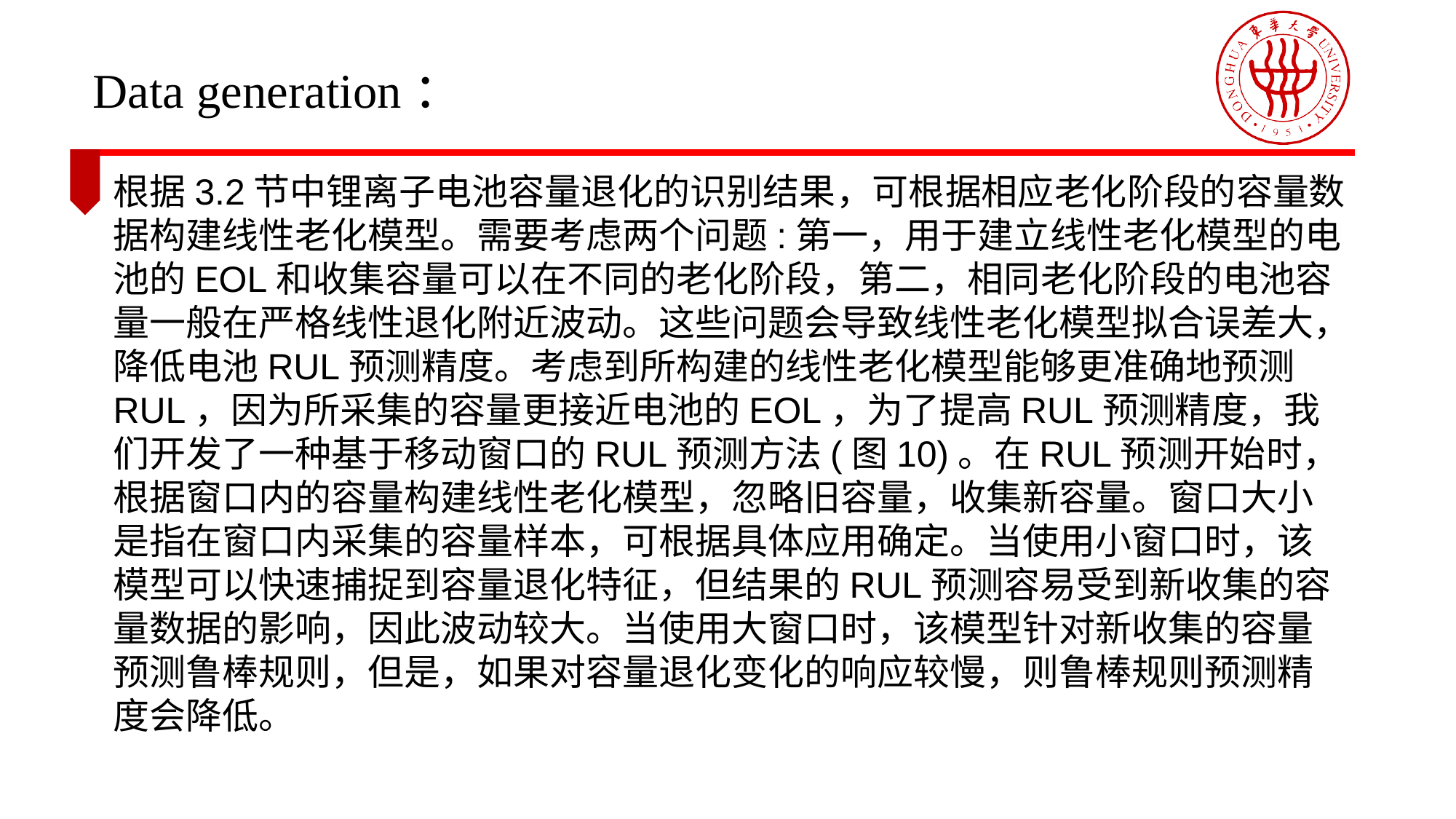

Data generation：
根据3.2节中锂离子电池容量退化的识别结果，可根据相应老化阶段的容量数据构建线性老化模型。需要考虑两个问题:第一，用于建立线性老化模型的电池的EOL和收集容量可以在不同的老化阶段，第二，相同老化阶段的电池容量一般在严格线性退化附近波动。这些问题会导致线性老化模型拟合误差大，降低电池RUL预测精度。考虑到所构建的线性老化模型能够更准确地预测RUL，因为所采集的容量更接近电池的EOL，为了提高RUL预测精度，我们开发了一种基于移动窗口的RUL预测方法(图10)。在RUL预测开始时，根据窗口内的容量构建线性老化模型，忽略旧容量，收集新容量。窗口大小是指在窗口内采集的容量样本，可根据具体应用确定。当使用小窗口时，该模型可以快速捕捉到容量退化特征，但结果的RUL预测容易受到新收集的容量数据的影响，因此波动较大。当使用大窗口时，该模型针对新收集的容量预测鲁棒规则，但是，如果对容量退化变化的响应较慢，则鲁棒规则预测精度会降低。